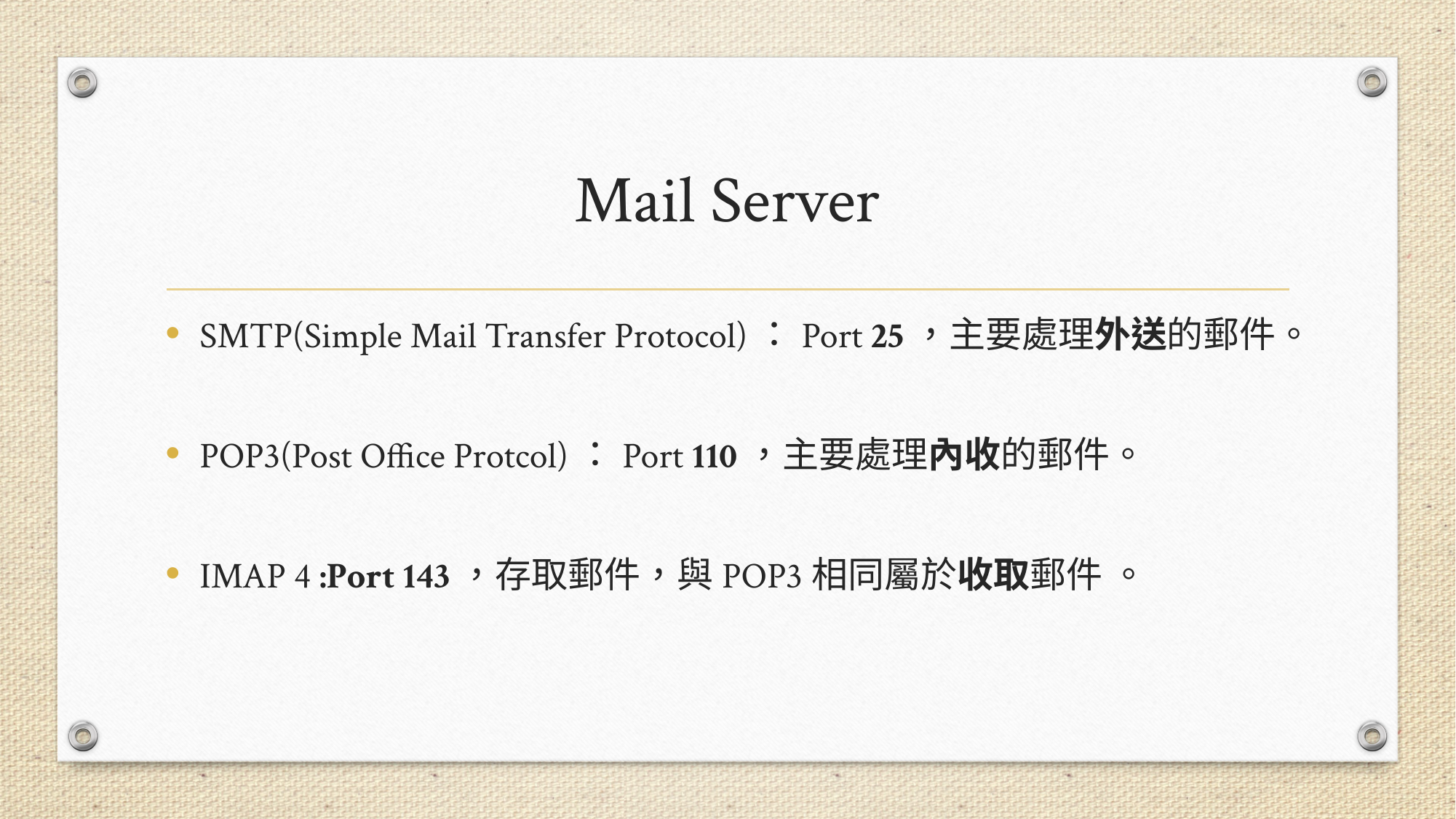

# Mail Server
SMTP(Simple Mail Transfer Protocol)：Port 25，主要處理外送的郵件。

POP3(Post Office Protcol)：Port 110，主要處理內收的郵件。

IMAP 4 :Port 143，存取郵件，與POP3相同屬於收取郵件 。